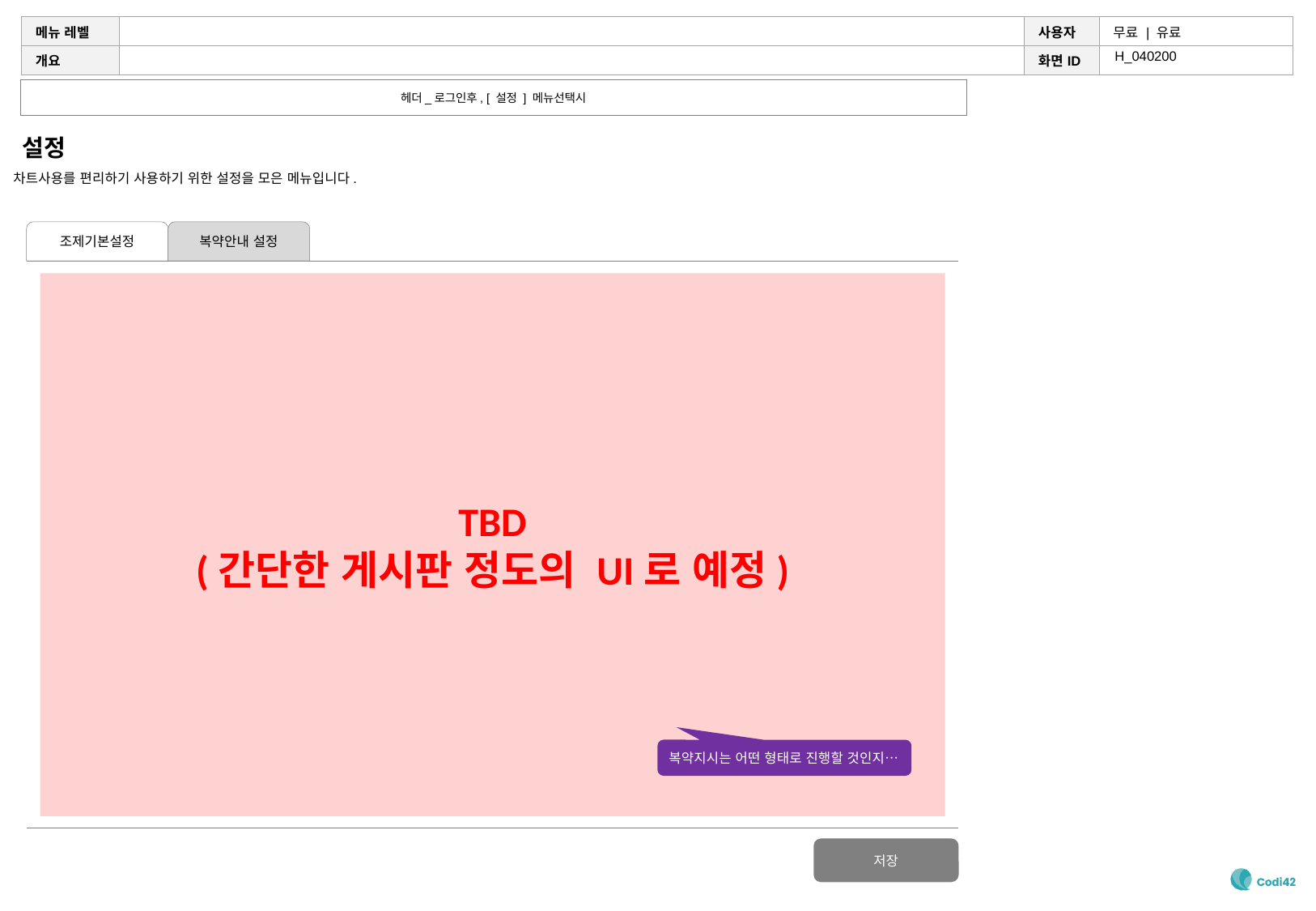

#
H_040200

헤더_로그인후, [ 설정 ] 메뉴선택시
설정
차트사용를 편리하기 사용하기 위한 설정을 모은 메뉴입니다.
조제기본설정
복약안내 설정
TBD
(간단한 게시판 정도의 UI로 예정)
복약지시는 어떤 형태로 진행할 것인지…
저장